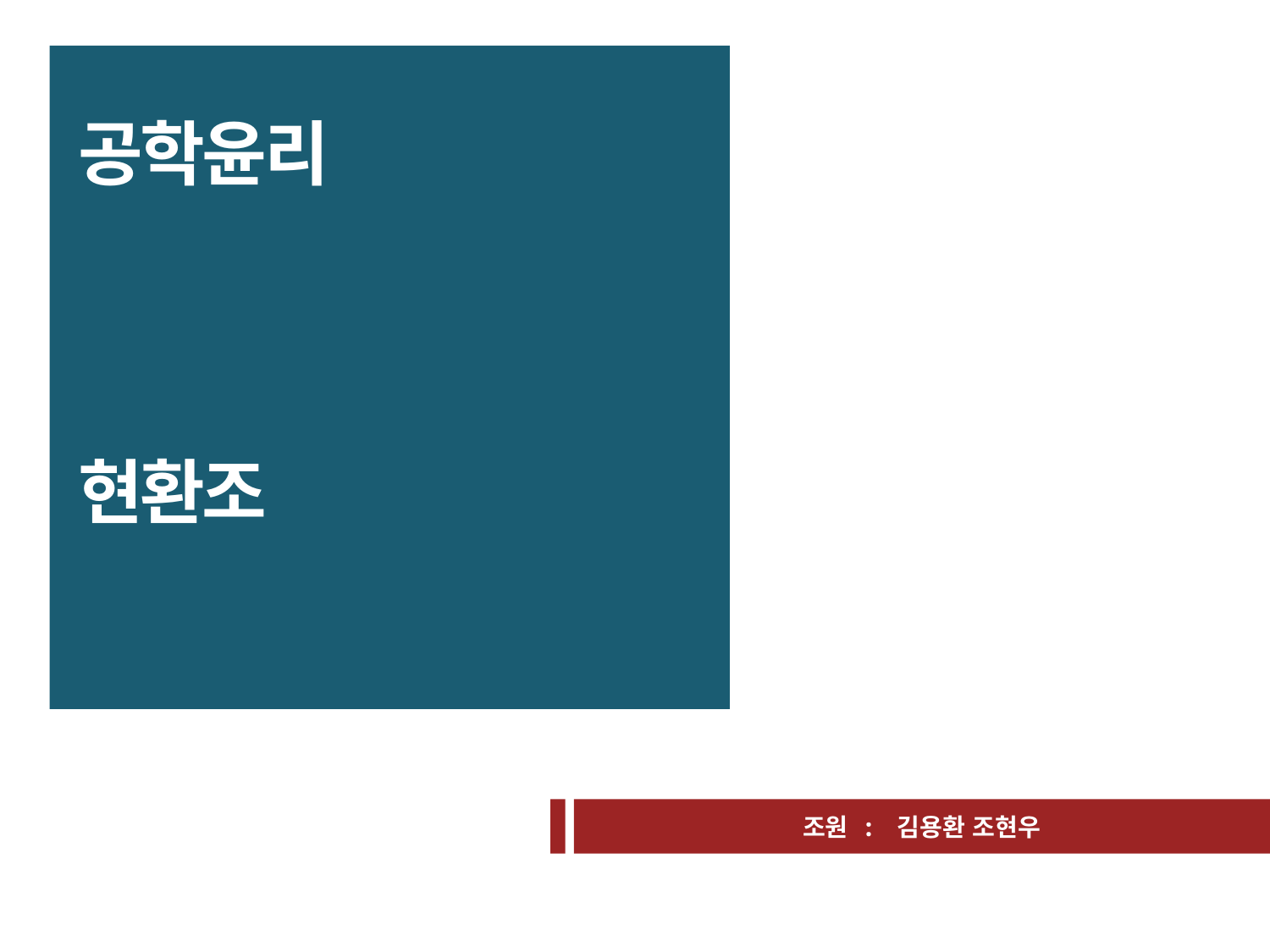

# 공학윤리 현환조
조원 : 김용환 조현우